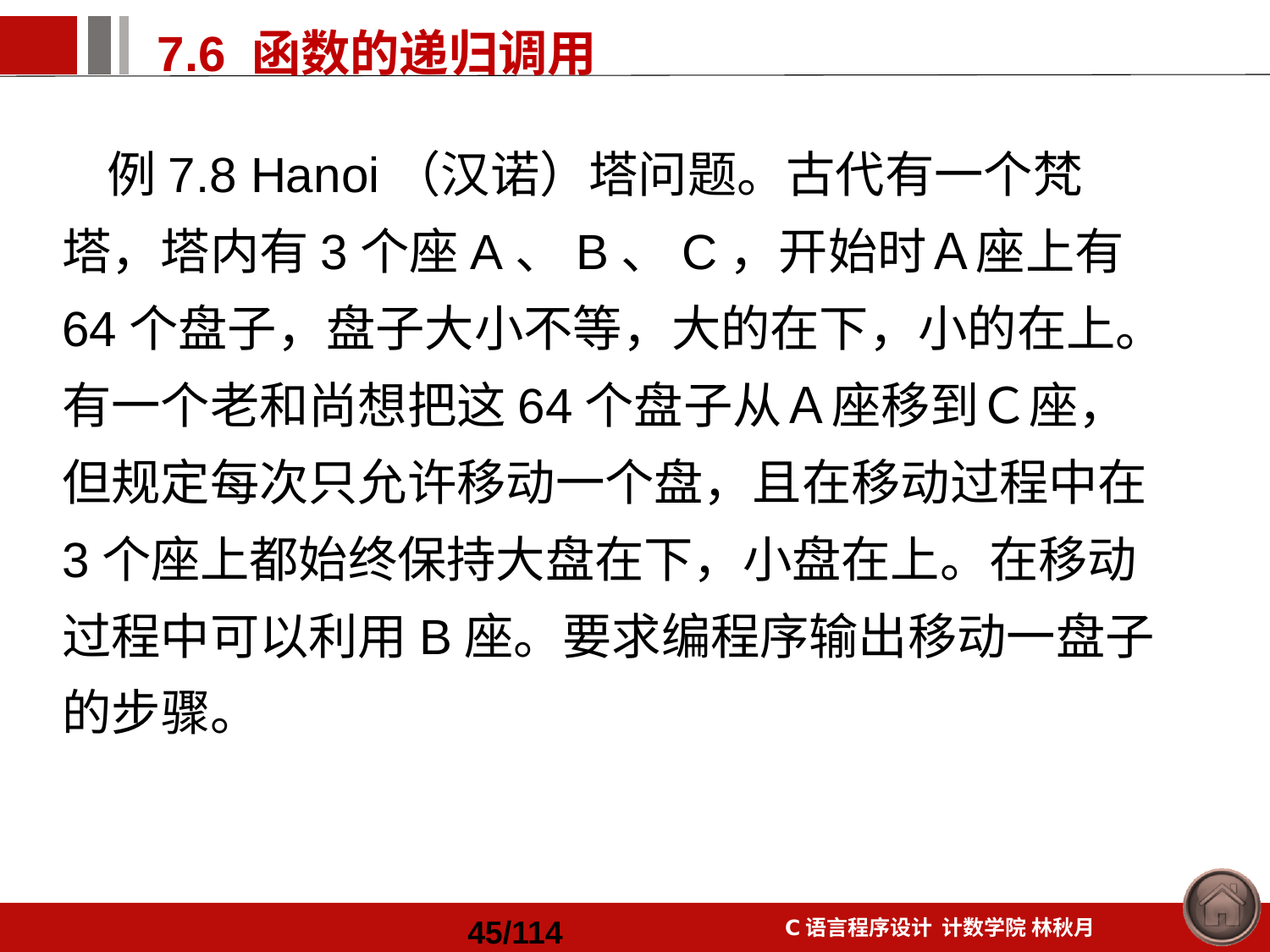

例7.8 Hanoi（汉诺）塔问题。古代有一个梵塔，塔内有3个座A、B、C，开始时Ａ座上有64个盘子，盘子大小不等，大的在下，小的在上。有一个老和尚想把这64个盘子从Ａ座移到Ｃ座，但规定每次只允许移动一个盘，且在移动过程中在3个座上都始终保持大盘在下，小盘在上。在移动过程中可以利用B座。要求编程序输出移动一盘子的步骤。